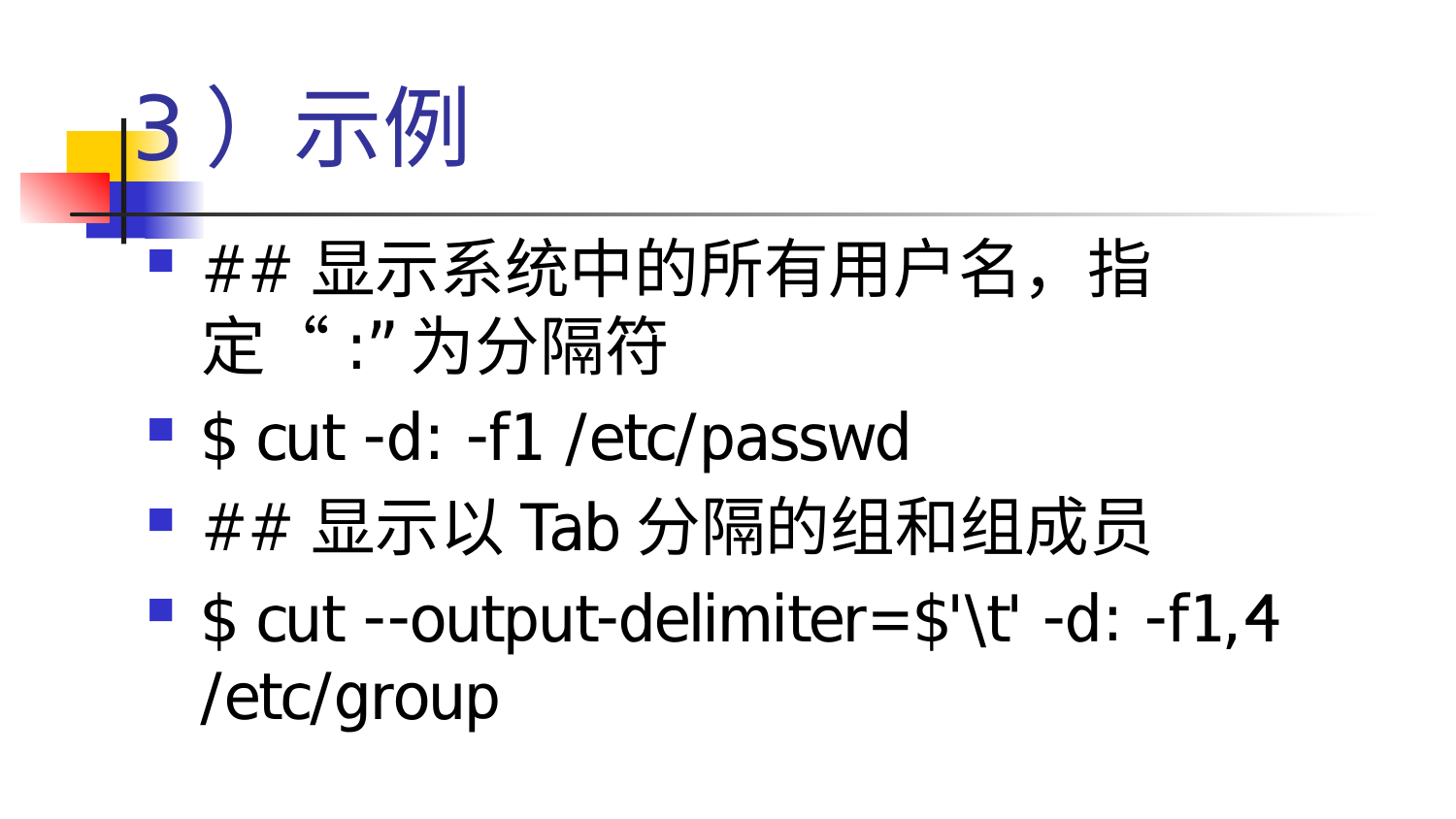

# 3）示例
##显示系统中的所有用户名，指定“:”为分隔符
$ cut -d: -f1 /etc/passwd
##显示以Tab分隔的组和组成员
$ cut --output-delimiter=$'\t' -d: -f1,4 /etc/group